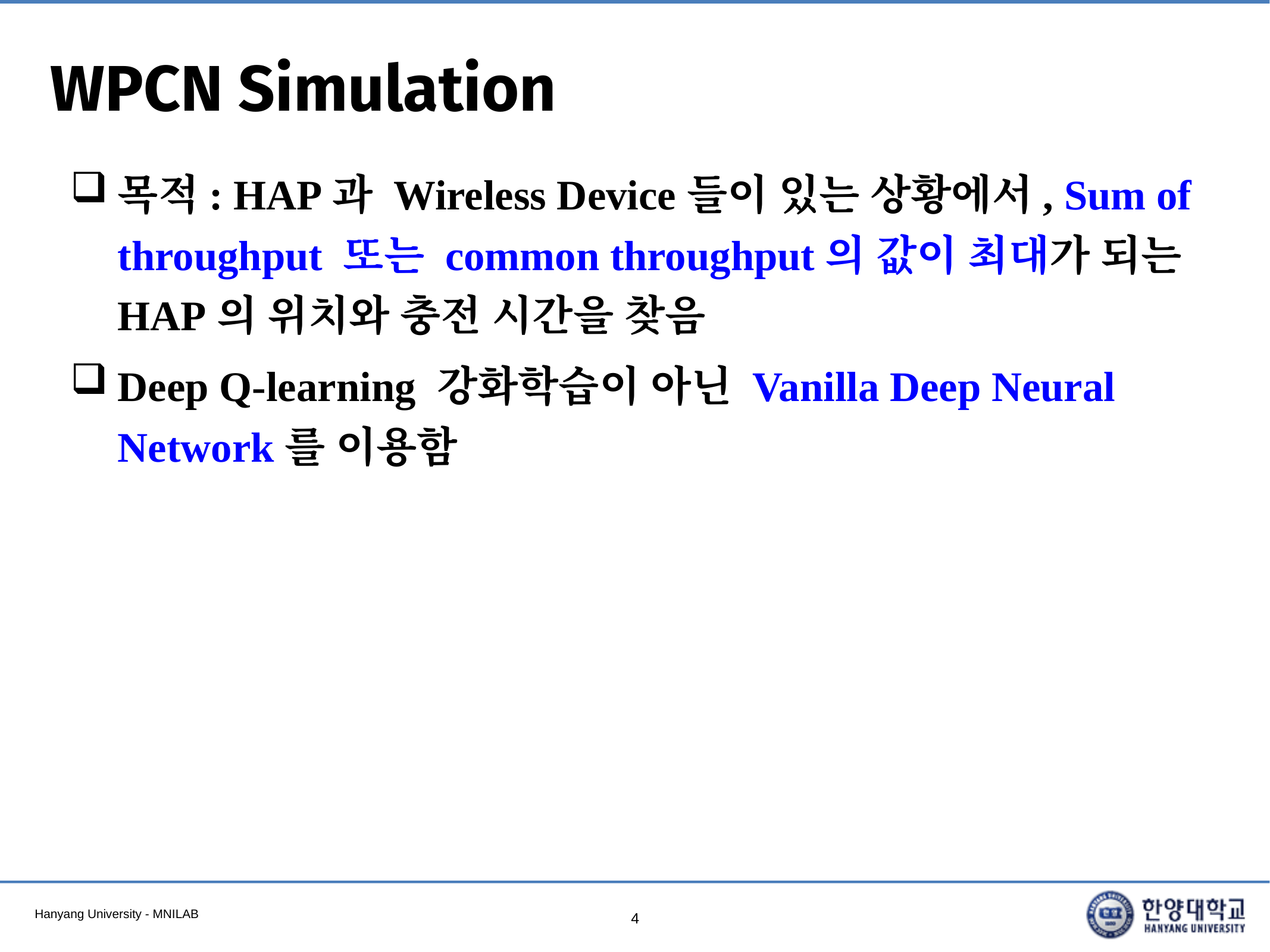

# WPCN Simulation
목적: HAP과 Wireless Device들이 있는 상황에서, Sum of throughput 또는 common throughput의 값이 최대가 되는 HAP의 위치와 충전 시간을 찾음
Deep Q-learning 강화학습이 아닌 Vanilla Deep Neural Network를 이용함
4